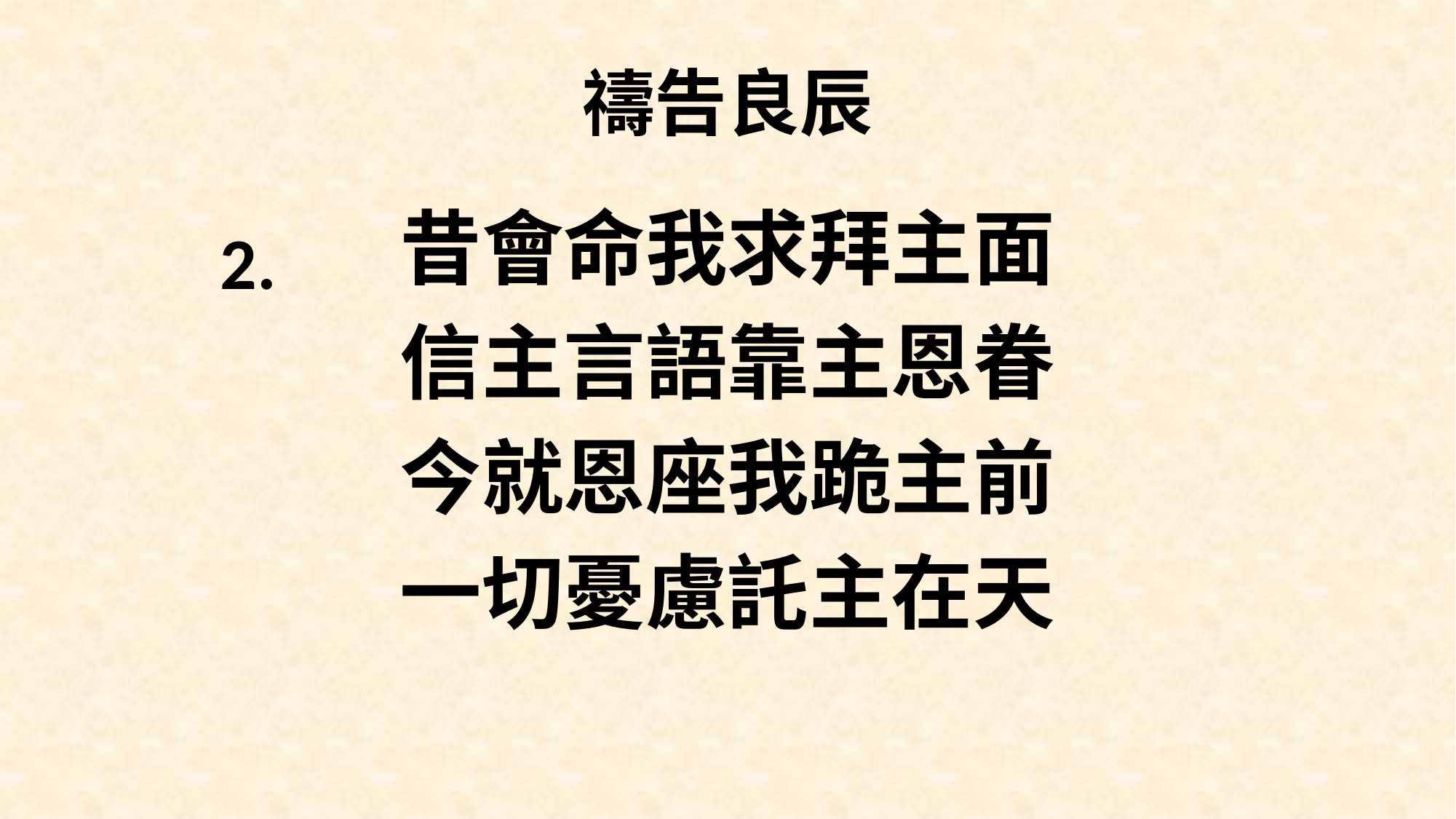

# 禱告良辰
昔會命我求拜主面
信主言語靠主恩眷
今就恩座我跪主前
一切憂慮託主在天
2.